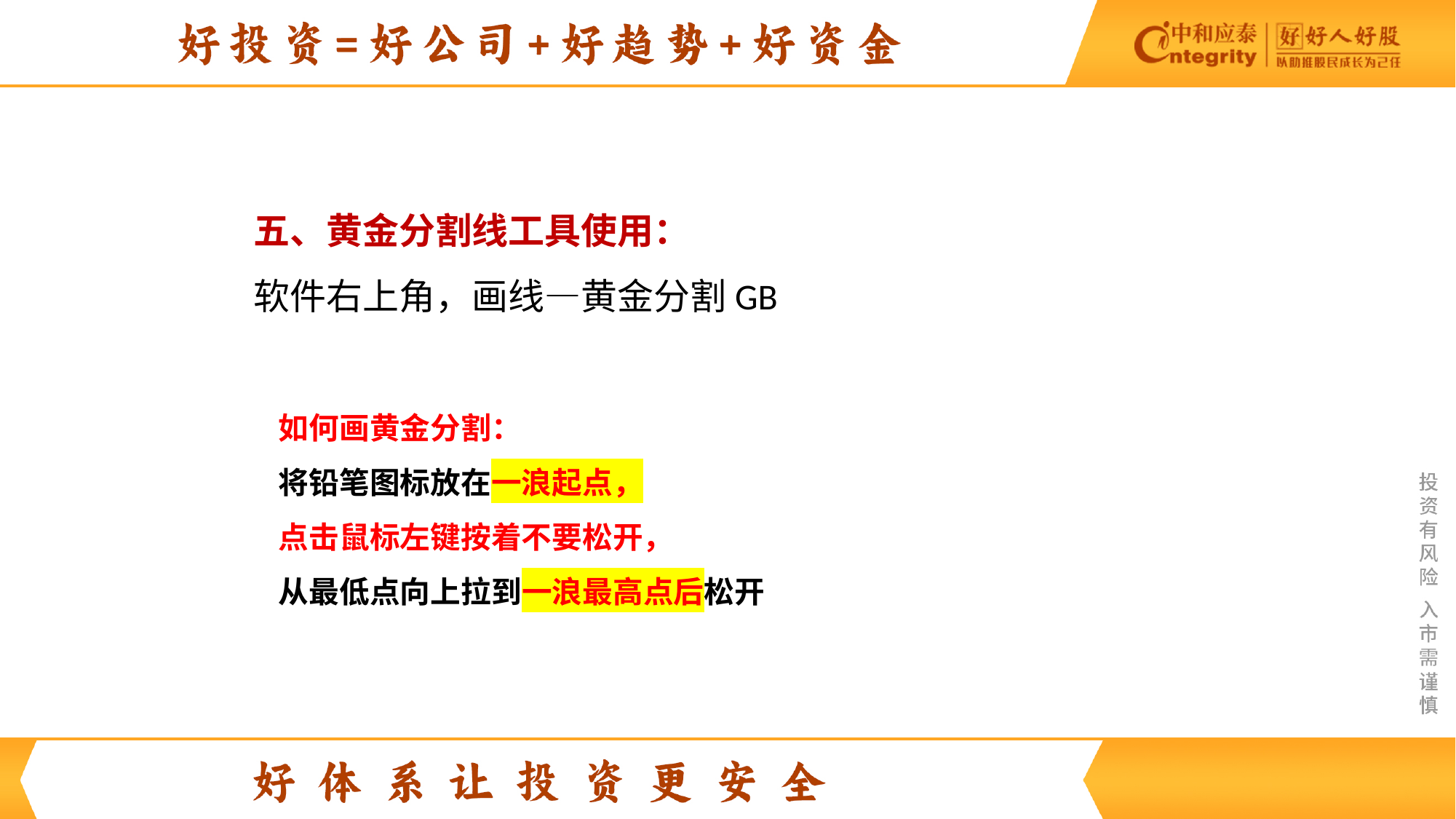

五、黄金分割线工具使用：
软件右上角，画线—黄金分割GB
如何画黄金分割：
将铅笔图标放在一浪起点，
点击鼠标左键按着不要松开，
从最低点向上拉到一浪最高点后松开
10